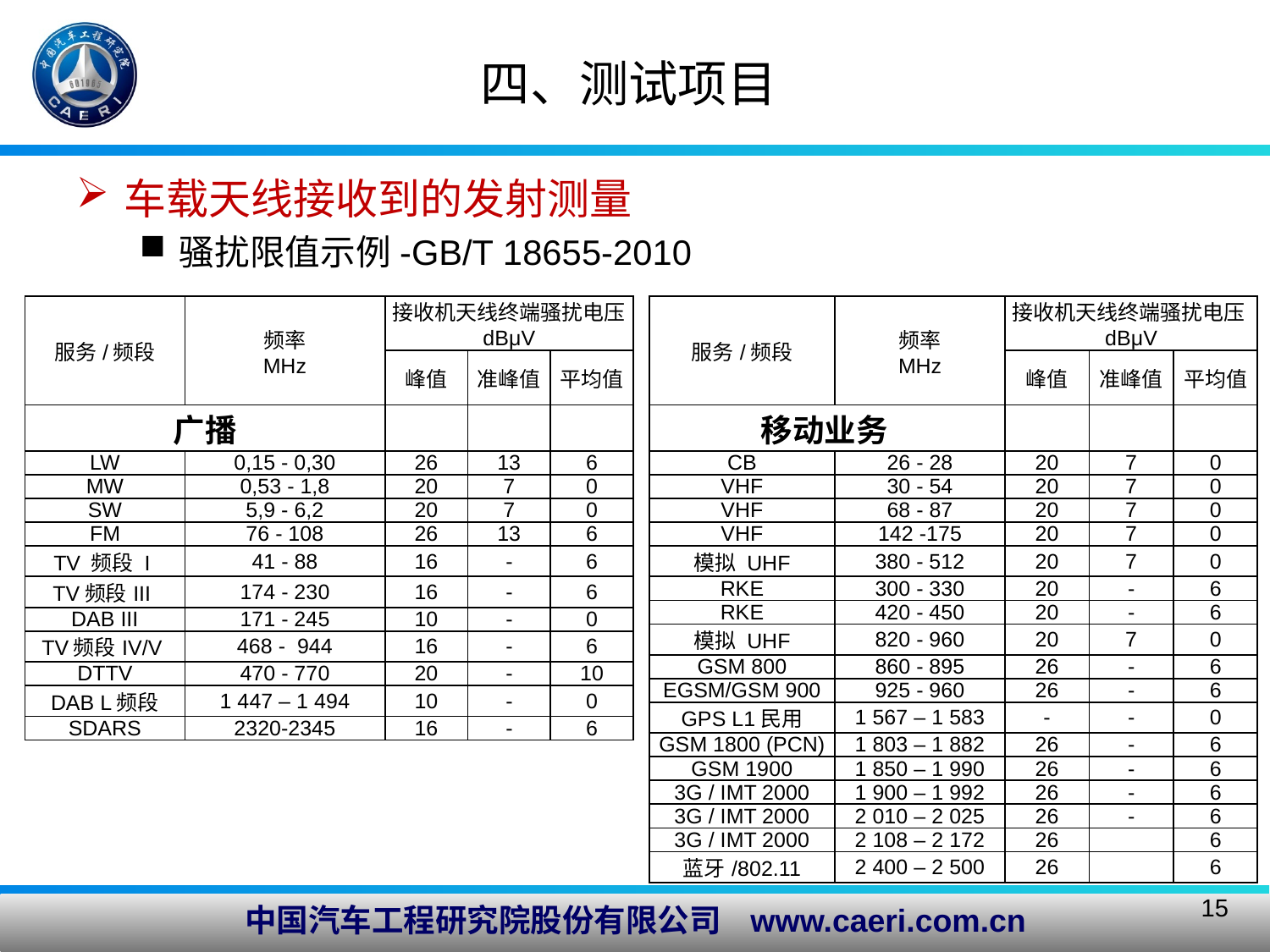

四、测试项目
车载天线接收到的发射测量
骚扰限值示例-GB/T 18655-2010
| 服务/频段 | 频率 MHz | 接收机天线终端骚扰电压dBμV |  |  |
| --- | --- | --- | --- | --- |
|  |  | 峰值 | 准峰值 | 平均值 |
| 广播 |  |  |  |  |
| LW | 0,15 - 0,30 | 26 | 13 | 6 |
| MW | 0,53 - 1,8 | 20 | 7 | 0 |
| SW | 5,9 - 6,2 | 20 | 7 | 0 |
| FM | 76 - 108 | 26 | 13 | 6 |
| TV 频段 I | 41 - 88 | 16 | - | 6 |
| TV频段III | 174 - 230 | 16 | - | 6 |
| DAB III | 171 - 245 | 10 | - | 0 |
| TV频段IV/V | 468 - 944 | 16 | - | 6 |
| DTTV | 470 - 770 | 20 | - | 10 |
| DAB L频段 | 1 447 – 1 494 | 10 | - | 0 |
| SDARS | 2320-2345 | 16 | - | 6 |
| 服务/频段 | 频率 MHz | 接收机天线终端骚扰电压dBμV |  |  |
| --- | --- | --- | --- | --- |
|  |  | 峰值 | 准峰值 | 平均值 |
| 移动业务 |  |  |  |  |
| CB | 26 - 28 | 20 | 7 | 0 |
| VHF | 30 - 54 | 20 | 7 | 0 |
| VHF | 68 - 87 | 20 | 7 | 0 |
| VHF | 142 -175 | 20 | 7 | 0 |
| 模拟 UHF | 380 - 512 | 20 | 7 | 0 |
| RKE | 300 - 330 | 20 | - | 6 |
| RKE | 420 - 450 | 20 | - | 6 |
| 模拟 UHF | 820 - 960 | 20 | 7 | 0 |
| GSM 800 | 860 - 895 | 26 | - | 6 |
| EGSM/GSM 900 | 925 - 960 | 26 | - | 6 |
| GPS L1民用 | 1 567 – 1 583 | - | - | 0 |
| GSM 1800 (PCN) | 1 803 – 1 882 | 26 | - | 6 |
| GSM 1900 | 1 850 – 1 990 | 26 | - | 6 |
| 3G / IMT 2000 | 1 900 – 1 992 | 26 | - | 6 |
| 3G / IMT 2000 | 2 010 – 2 025 | 26 | - | 6 |
| 3G / IMT 2000 | 2 108 – 2 172 | 26 |  | 6 |
| 蓝牙/802.11 | 2 400 – 2 500 | 26 |  | 6 |
15